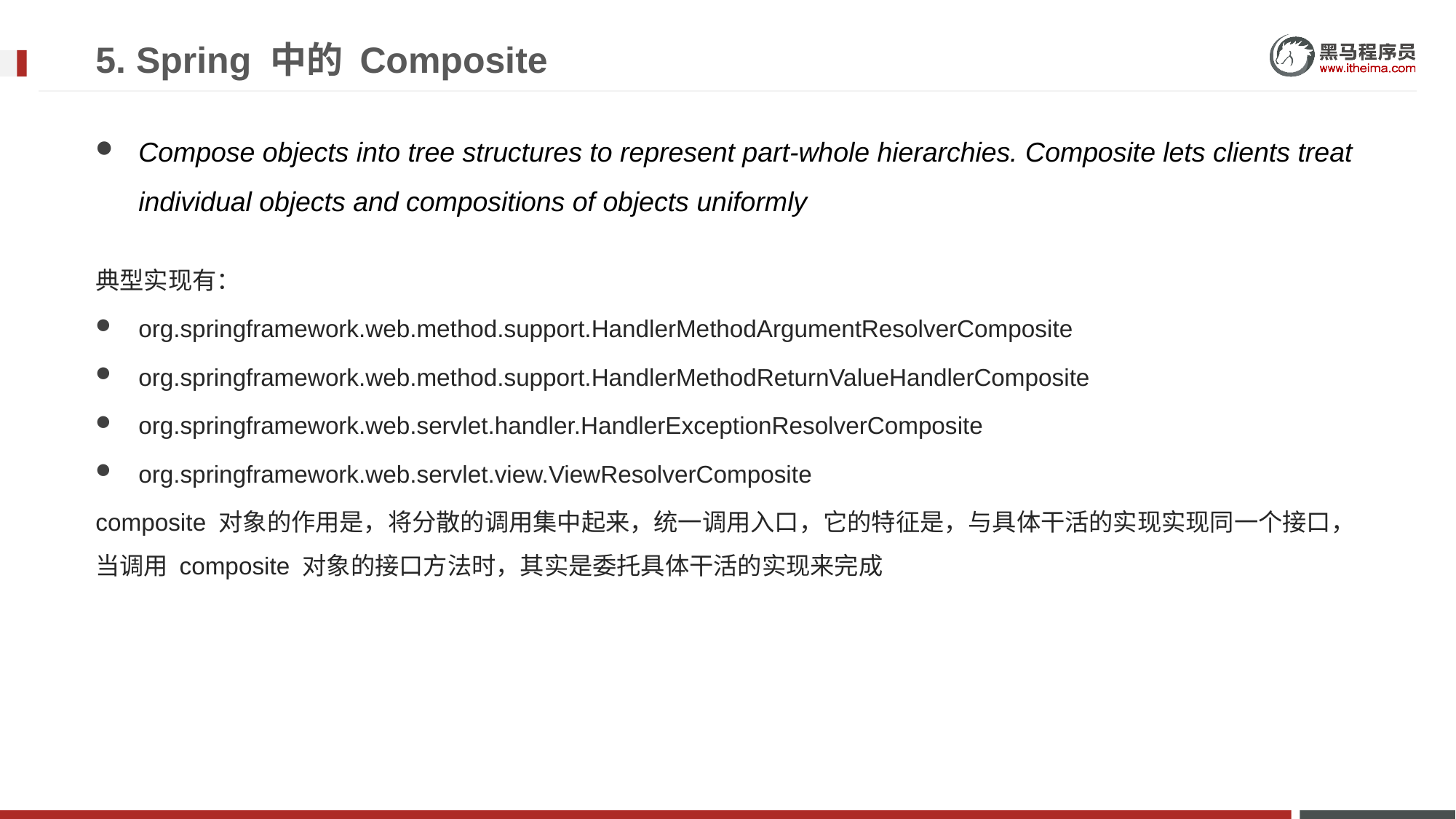

# 5. Spring 中的 Composite
Compose objects into tree structures to represent part-whole hierarchies. Composite lets clients treat individual objects and compositions of objects uniformly
典型实现有：
org.springframework.web.method.support.HandlerMethodArgumentResolverComposite
org.springframework.web.method.support.HandlerMethodReturnValueHandlerComposite
org.springframework.web.servlet.handler.HandlerExceptionResolverComposite
org.springframework.web.servlet.view.ViewResolverComposite
composite 对象的作用是，将分散的调用集中起来，统一调用入口，它的特征是，与具体干活的实现实现同一个接口，当调用 composite 对象的接口方法时，其实是委托具体干活的实现来完成